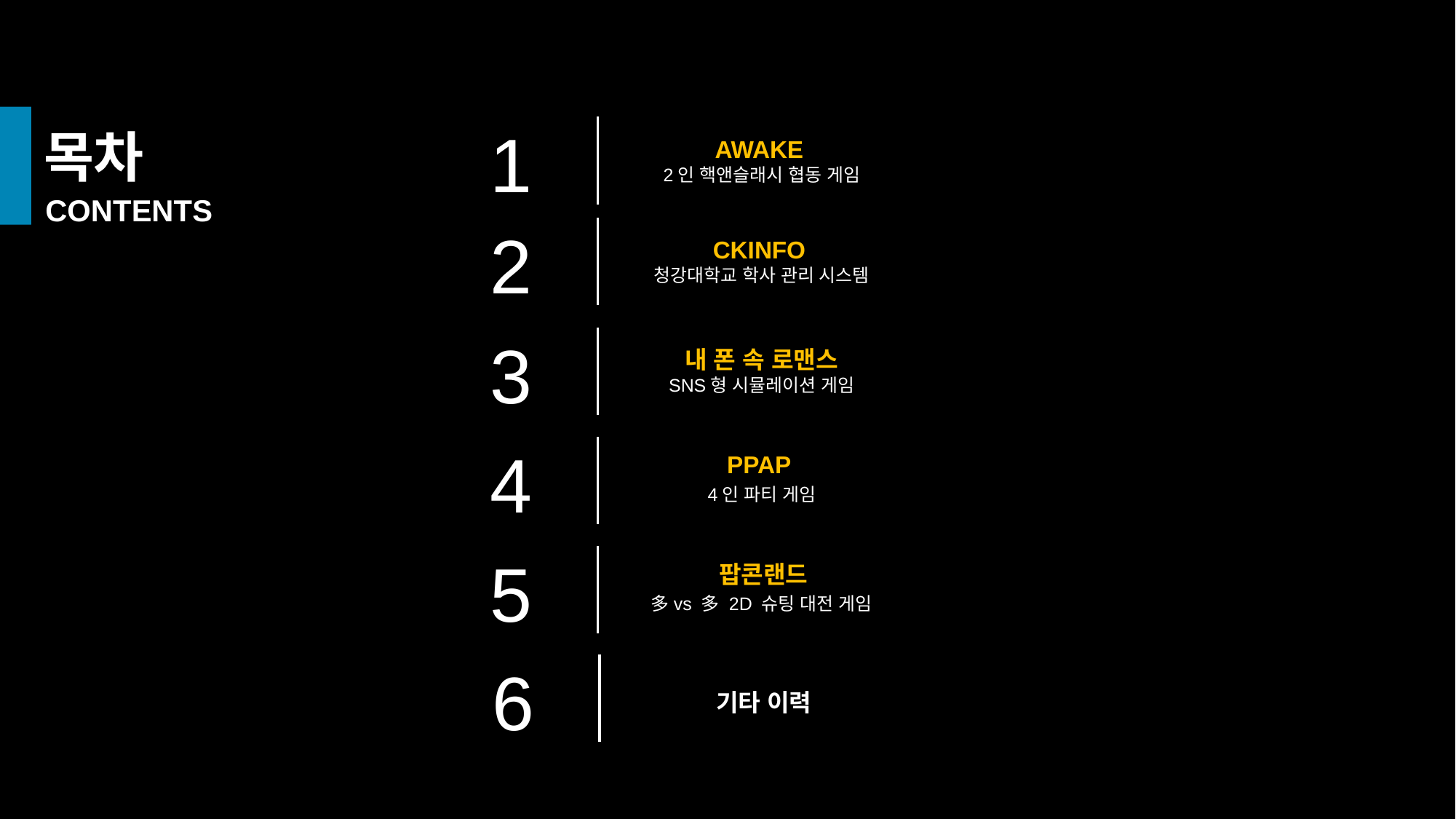

1
AWAKE
2인 핵앤슬래시 협동 게임
목차
CONTENTS
 2
CKINFO
청강대학교 학사 관리 시스템
 3
내 폰 속 로맨스
SNS형 시뮬레이션 게임
 4
PPAP
4인 파티 게임
 5
팝콘랜드
多vs 多 2D 슈팅 대전 게임
 6
기타 이력